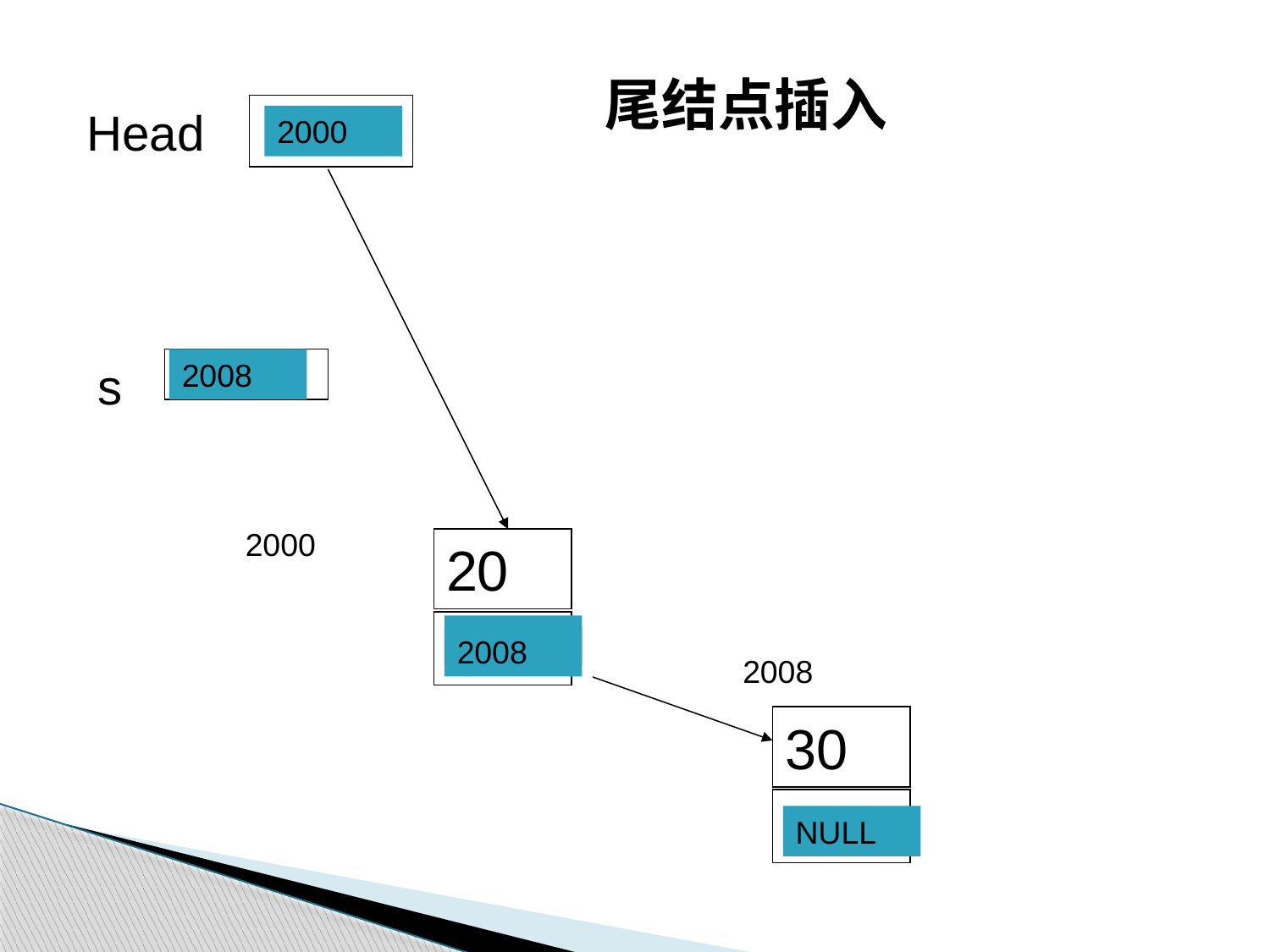

尾结点插入
Head
NULL
2000

       s
2000
2008
2000
20

NULL
2008
2008

30

NULL